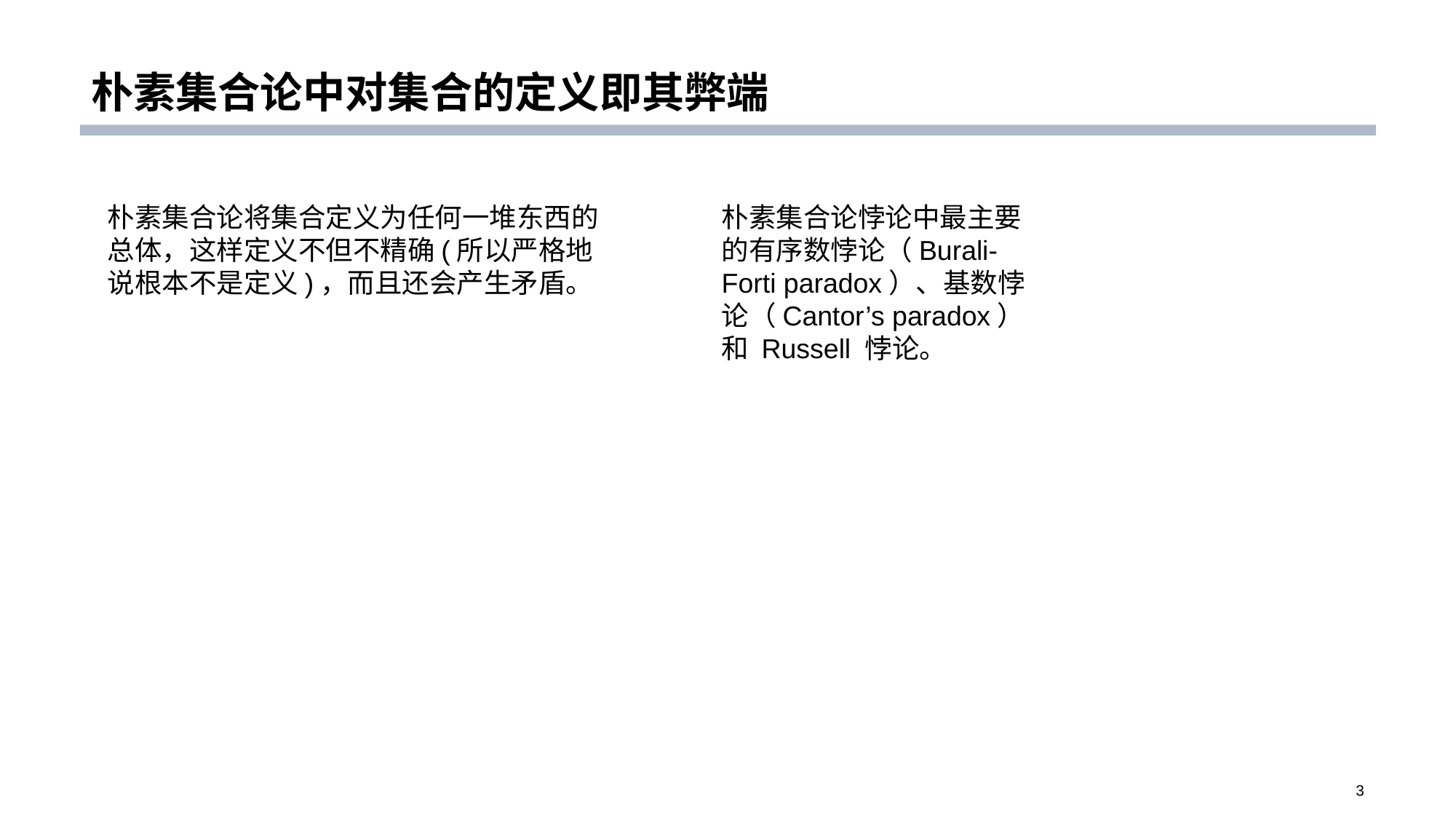

# 朴素集合论中对集合的定义即其弊端
朴素集合论将集合定义为任何一堆东西的总体，这样定义不但不精确(所以严格地说根本不是定义)，而且还会产生矛盾。
朴素集合论悖论中最主要的有序数悖论（Burali-Forti paradox）、基数悖论（Cantor’s paradox）和 Russell 悖论。
3